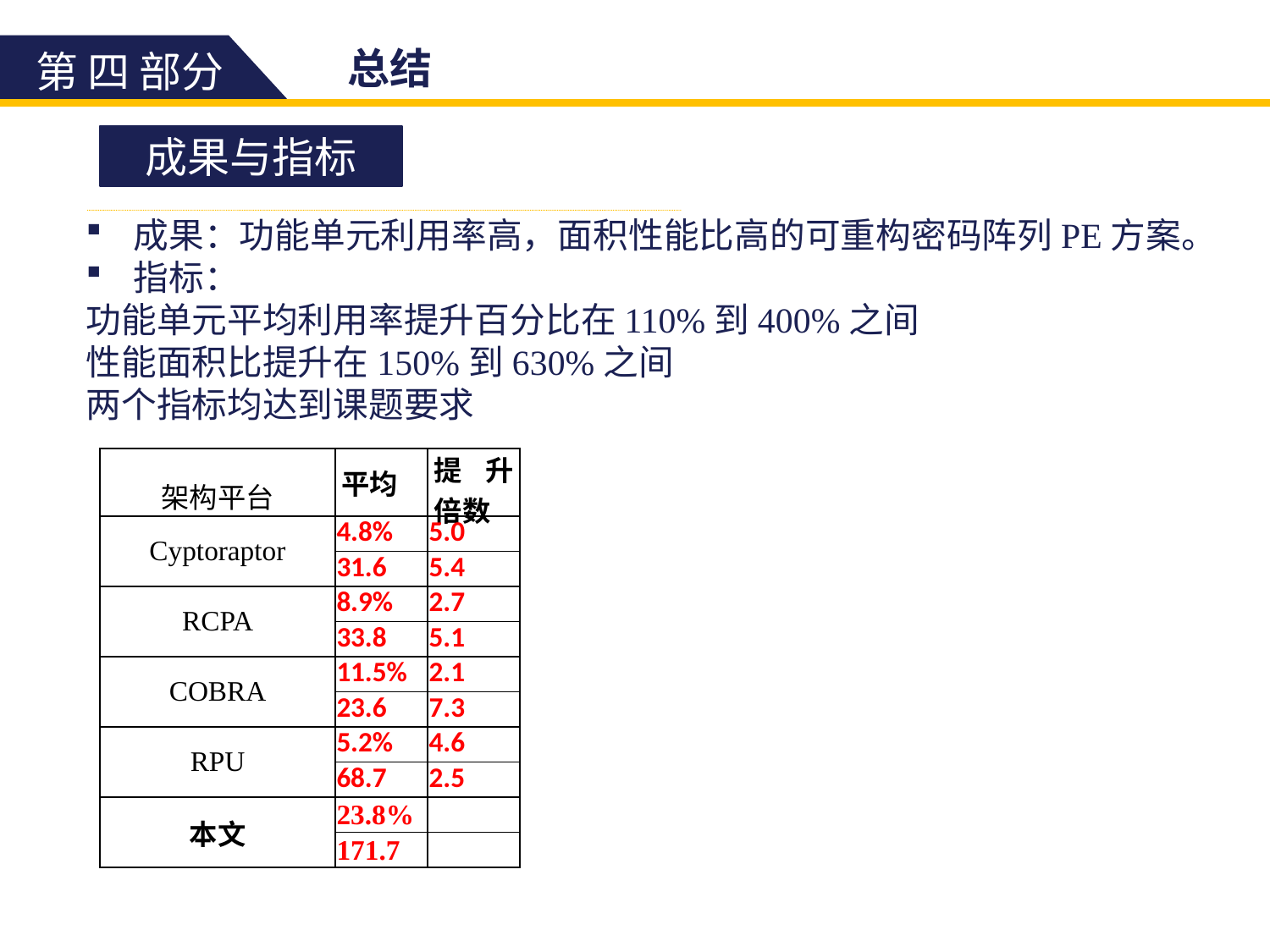

总结

第 四 部分

成果与指标
成果：功能单元利用率高，面积性能比高的可重构密码阵列PE方案。
指标：
功能单元平均利用率提升百分比在110%到400%之间
性能面积比提升在150%到630%之间
两个指标均达到课题要求

| 架构平台 | 平均 | 提升倍数 |
| --- | --- | --- |
| Cyptoraptor | 4.8% | 5.0 |
|  | 31.6 | 5.4 |
| RCPA | 8.9% | 2.7 |
|  | 33.8 | 5.1 |
| COBRA | 11.5% | 2.1 |
|  | 23.6 | 7.3 |
| RPU | 5.2% | 4.6 |
|  | 68.7 | 2.5 |
| 本文 | 23.8% |  |
|  | 171.7 |  |